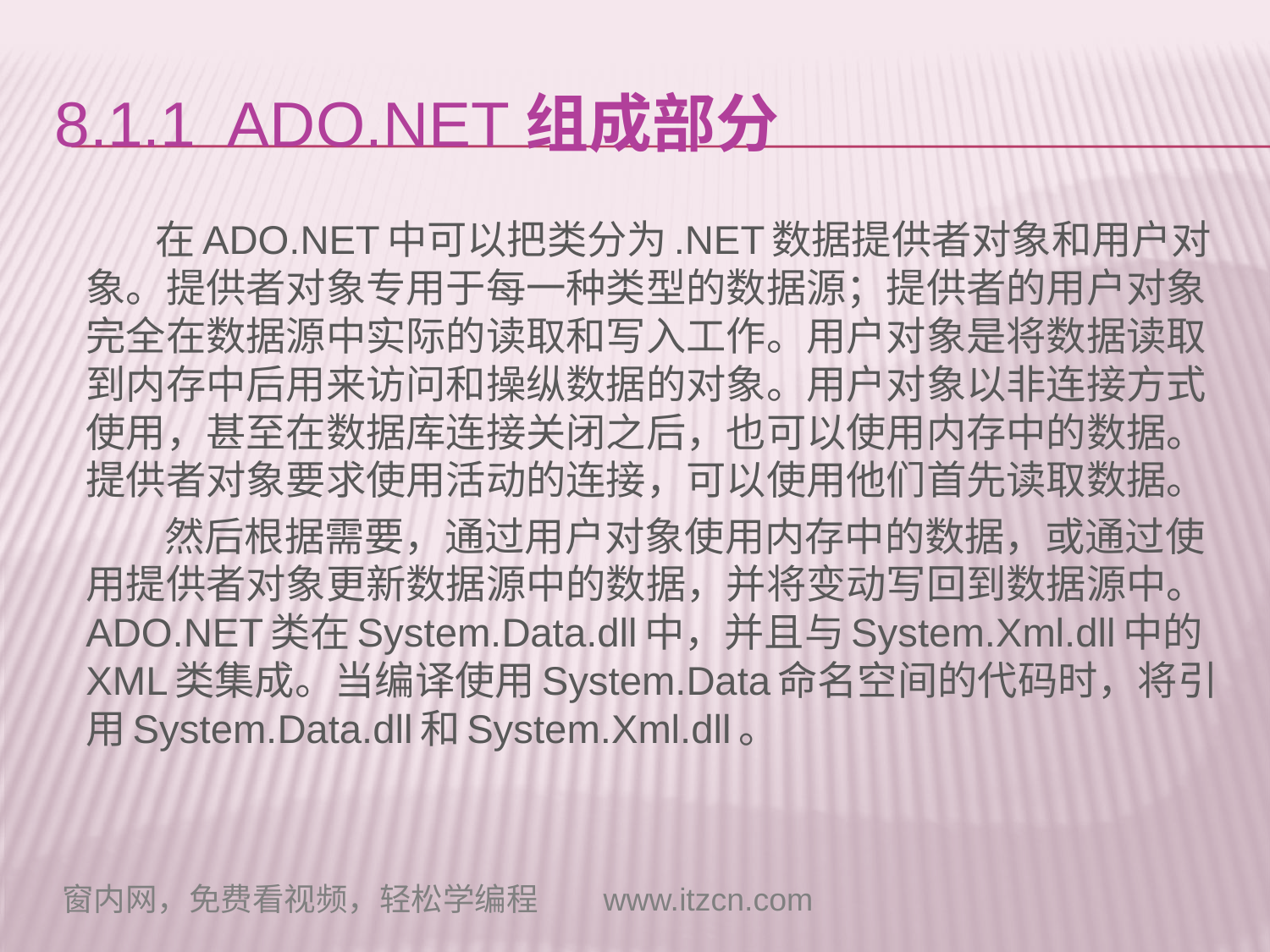

# 8.1.1  ADO.NET组成部分
            在ADO.NET中可以把类分为.NET数据提供者对象和用户对象。提供者对象专用于每一种类型的数据源；提供者的用户对象完全在数据源中实际的读取和写入工作。用户对象是将数据读取到内存中后用来访问和操纵数据的对象。用户对象以非连接方式使用，甚至在数据库连接关闭之后，也可以使用内存中的数据。提供者对象要求使用活动的连接，可以使用他们首先读取数据。
             然后根据需要，通过用户对象使用内存中的数据，或通过使用提供者对象更新数据源中的数据，并将变动写回到数据源中。ADO.NET类在System.Data.dll中，并且与System.Xml.dll中的XML类集成。当编译使用System.Data命名空间的代码时，将引用System.Data.dll和System.Xml.dll。